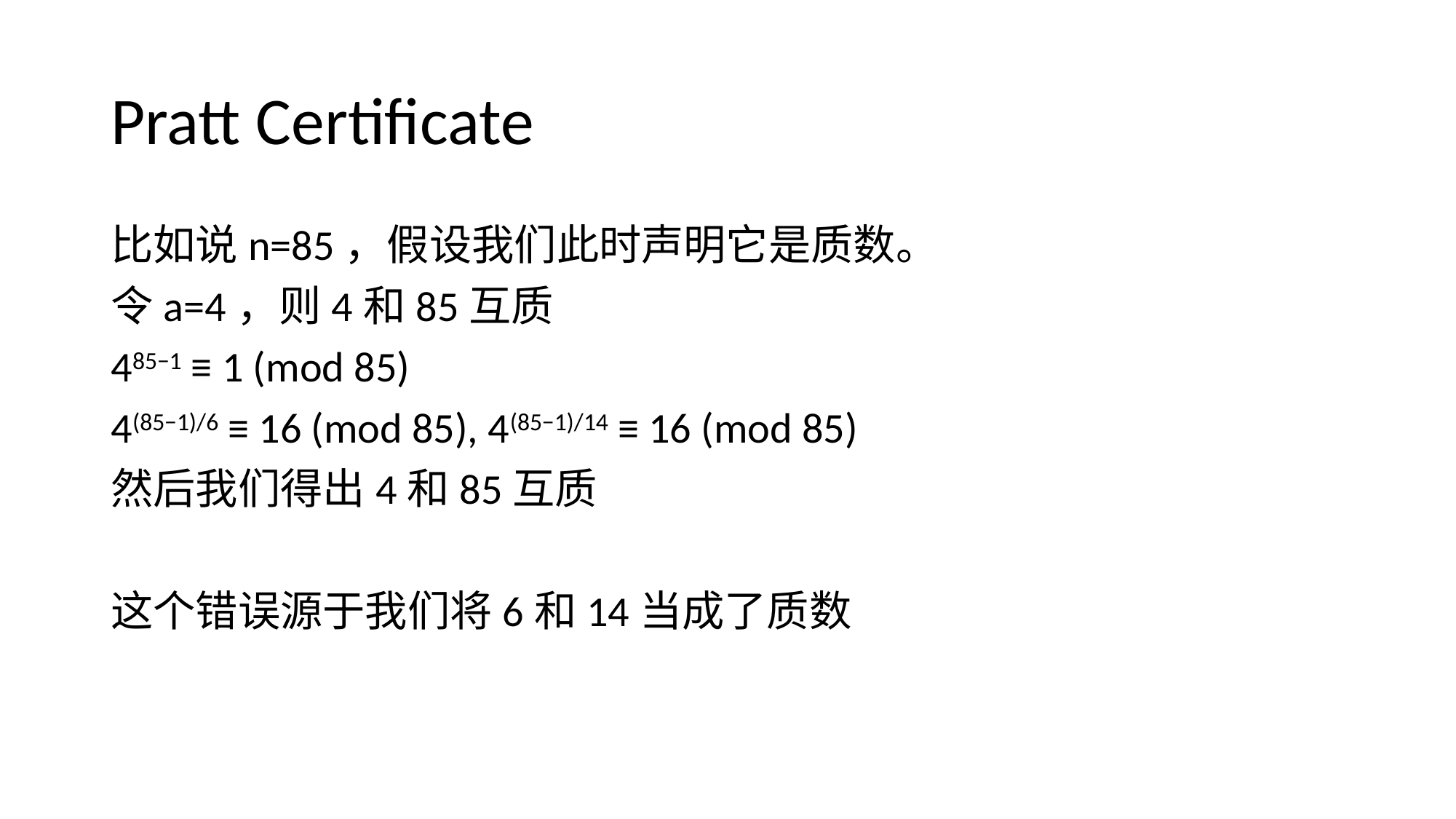

# Pratt Certificate
比如说n=85，假设我们此时声明它是质数。
令a=4，则4和85互质
485−1 ≡ 1 (mod 85)
4(85−1)/6 ≡ 16 (mod 85), 4(85−1)/14 ≡ 16 (mod 85)
然后我们得出4和85互质

这个错误源于我们将6和14当成了质数